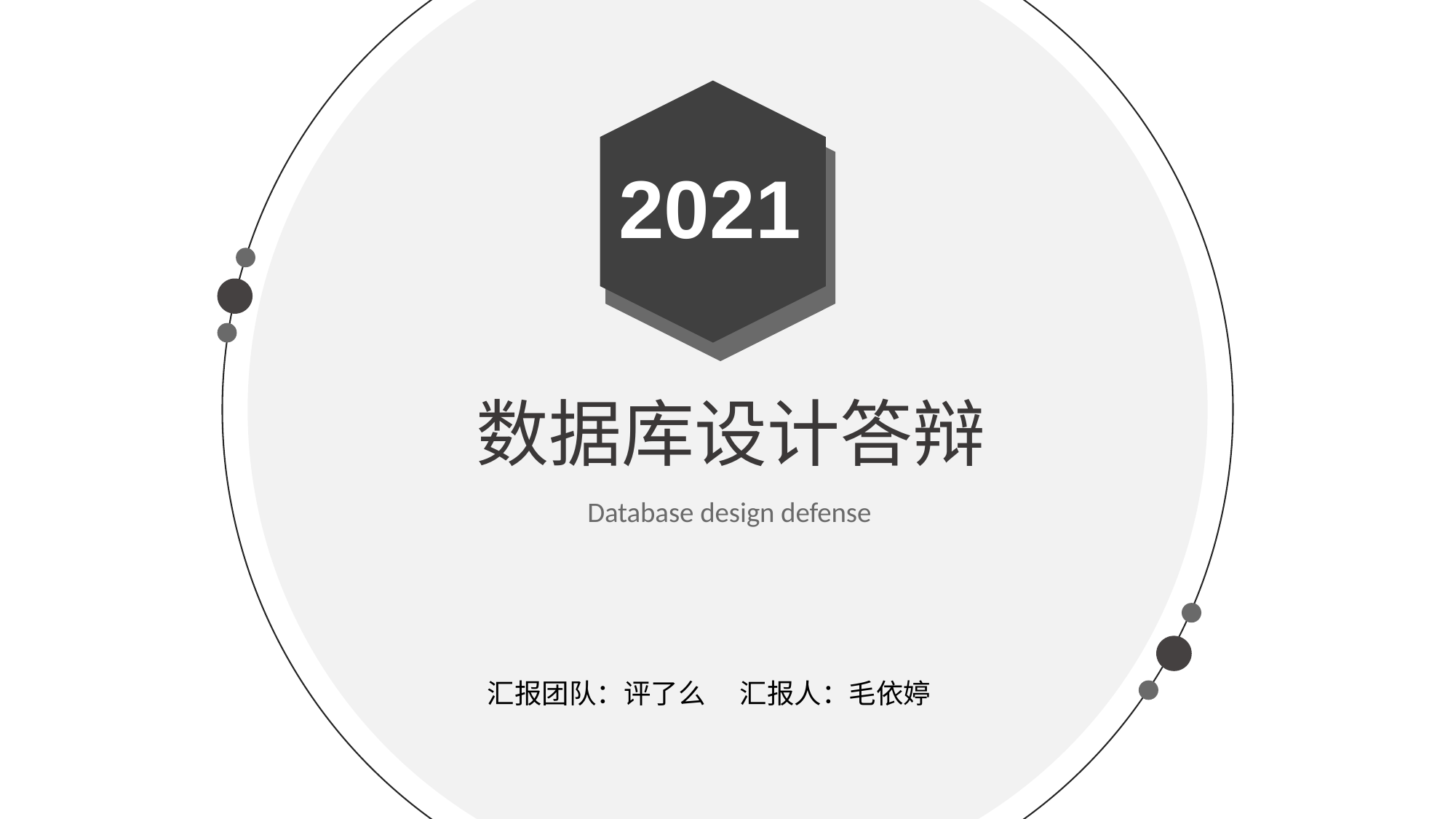

2021

数据库设计答辩
Database design defense

汇报团队：评了么
汇报人：毛依婷